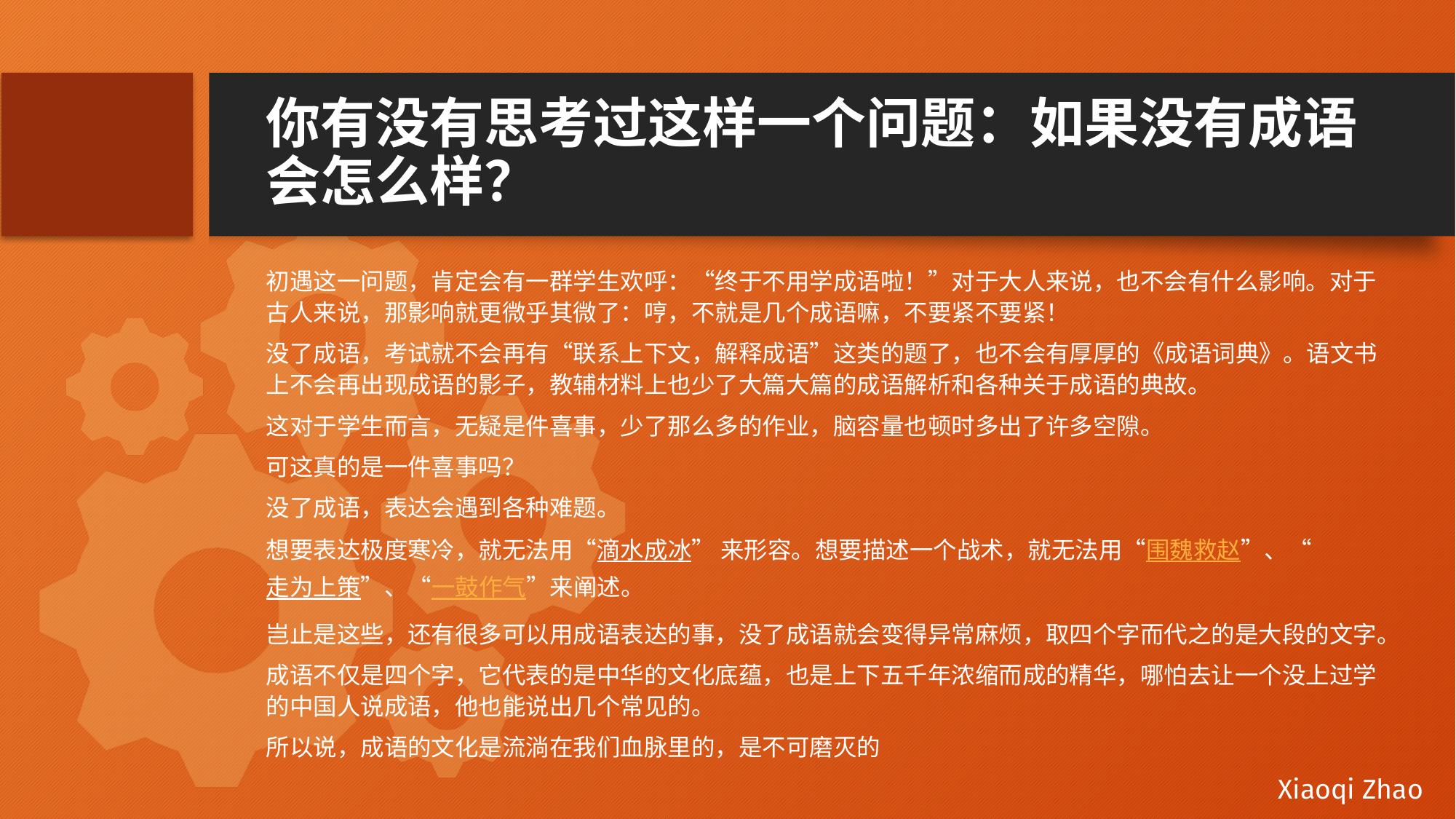

# 你有没有思考过这样一个问题：如果没有成语会怎么样？
初遇这一问题，肯定会有一群学生欢呼：“终于不用学成语啦！”对于大人来说，也不会有什么影响。对于古人来说，那影响就更微乎其微了：哼，不就是几个成语嘛，不要紧不要紧！
没了成语，考试就不会再有“联系上下文，解释成语”这类的题了，也不会有厚厚的《成语词典》。语文书上不会再出现成语的影子，教辅材料上也少了大篇大篇的成语解析和各种关于成语的典故。
这对于学生而言，无疑是件喜事，少了那么多的作业，脑容量也顿时多出了许多空隙。
可这真的是一件喜事吗？
没了成语，表达会遇到各种难题。
想要表达极度寒冷，就无法用“滴水成冰” 来形容。想要描述一个战术，就无法用“围魏救赵”、“走为上策”、“一鼓作气”来阐述。
岂止是这些，还有很多可以用成语表达的事，没了成语就会变得异常麻烦，取四个字而代之的是大段的文字。
成语不仅是四个字，它代表的是中华的文化底蕴，也是上下五千年浓缩而成的精华，哪怕去让一个没上过学的中国人说成语，他也能说出几个常见的。
所以说，成语的文化是流淌在我们血脉里的，是不可磨灭的
Xiaoqi Zhao